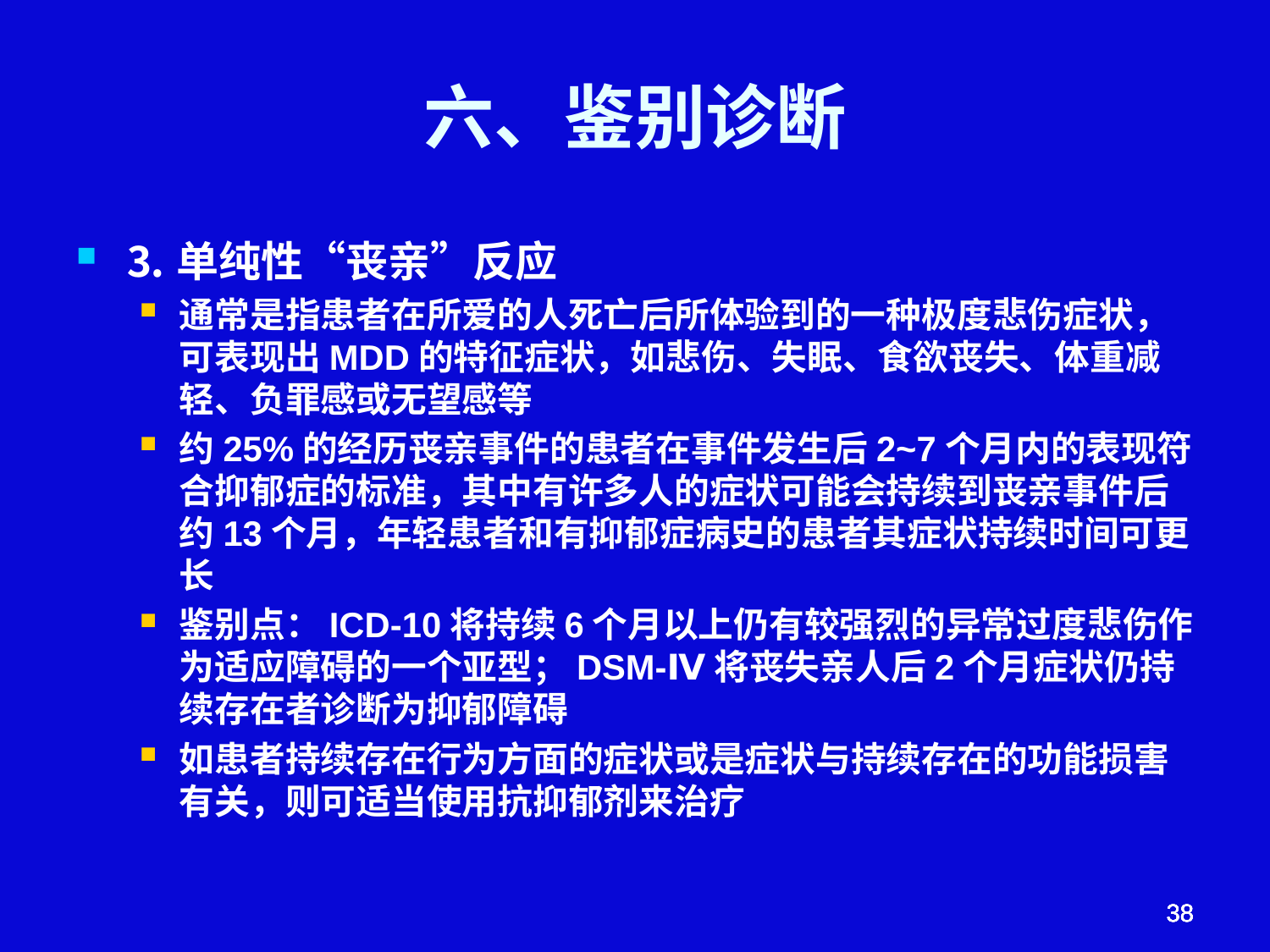

# 六、鉴别诊断
⒊单纯性“丧亲”反应
通常是指患者在所爱的人死亡后所体验到的一种极度悲伤症状，可表现出MDD的特征症状，如悲伤、失眠、食欲丧失、体重减轻、负罪感或无望感等
约25%的经历丧亲事件的患者在事件发生后2~7个月内的表现符合抑郁症的标准，其中有许多人的症状可能会持续到丧亲事件后约13个月，年轻患者和有抑郁症病史的患者其症状持续时间可更长
鉴别点：ICD-10将持续6个月以上仍有较强烈的异常过度悲伤作为适应障碍的一个亚型；DSM-Ⅳ将丧失亲人后2个月症状仍持续存在者诊断为抑郁障碍
如患者持续存在行为方面的症状或是症状与持续存在的功能损害有关，则可适当使用抗抑郁剂来治疗
38
38
38
38
38
38